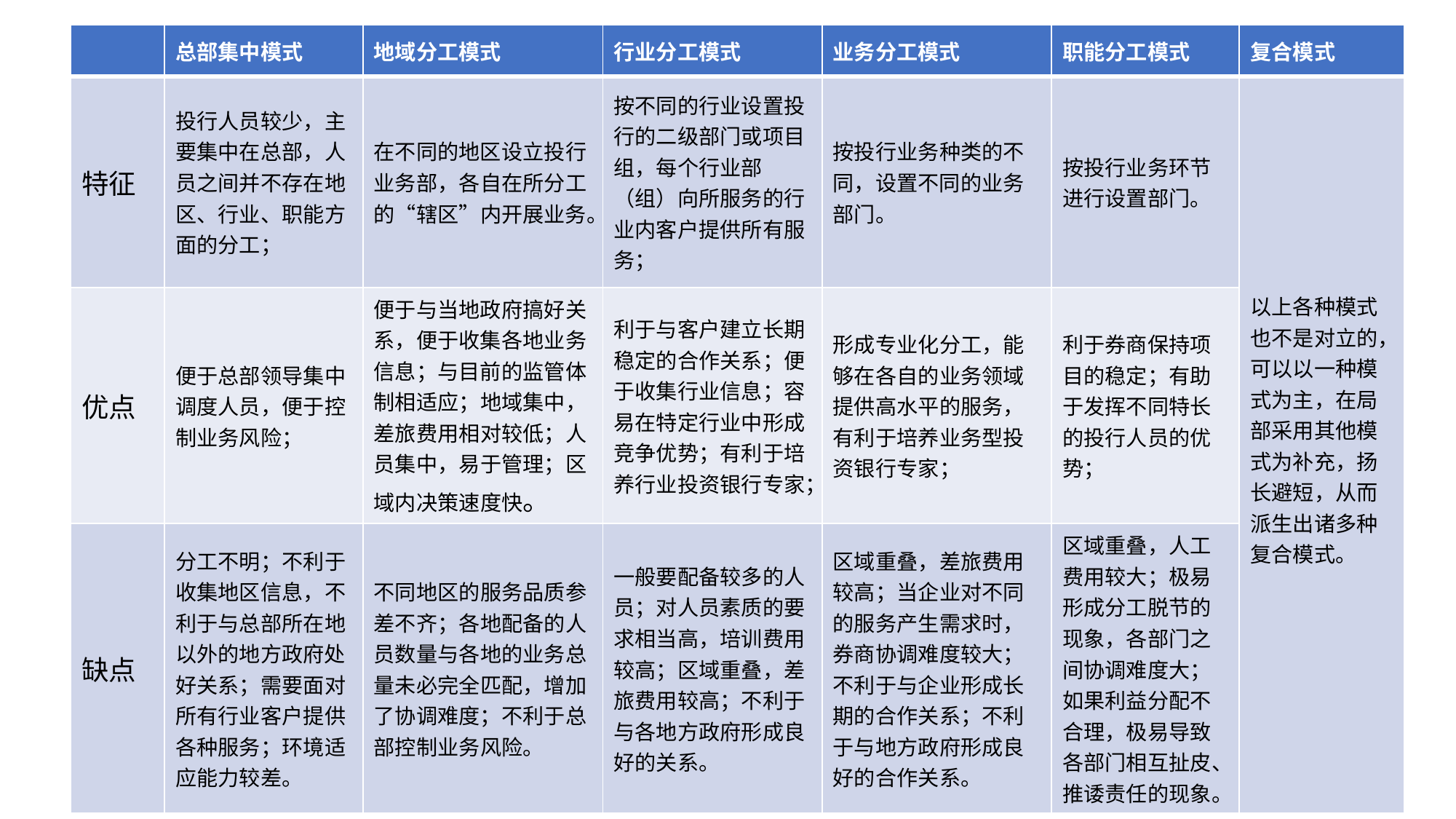

|  | 总部集中模式 | 地域分工模式 | 行业分工模式 | 业务分工模式 | 职能分工模式 | 复合模式 |
| --- | --- | --- | --- | --- | --- | --- |
| 特征 | 投行人员较少，主要集中在总部，人员之间并不存在地区、行业、职能方面的分工； | 在不同的地区设立投行业务部，各自在所分工的“辖区”内开展业务。 | 按不同的行业设置投行的二级部门或项目组，每个行业部（组）向所服务的行业内客户提供所有服务； | 按投行业务种类的不同，设置不同的业务部门。 | 按投行业务环节进行设置部门。 | 以上各种模式也不是对立的，可以以一种模式为主，在局部采用其他模式为补充，扬长避短，从而派生出诸多种复合模式。 |
| 优点 | 便于总部领导集中调度人员，便于控制业务风险； | 便于与当地政府搞好关系，便于收集各地业务信息；与目前的监管体制相适应；地域集中，差旅费用相对较低；人员集中，易于管理；区域内决策速度快。 | 利于与客户建立长期稳定的合作关系；便于收集行业信息；容易在特定行业中形成竞争优势；有利于培养行业投资银行专家； | 形成专业化分工，能够在各自的业务领域提供高水平的服务，有利于培养业务型投资银行专家； | 利于券商保持项目的稳定；有助于发挥不同特长的投行人员的优势； |  |
| 缺点 | 分工不明；不利于收集地区信息，不利于与总部所在地以外的地方政府处好关系；需要面对所有行业客户提供各种服务；环境适应能力较差。 | 不同地区的服务品质参差不齐；各地配备的人员数量与各地的业务总量未必完全匹配，增加了协调难度；不利于总部控制业务风险。 | 一般要配备较多的人员；对人员素质的要求相当高，培训费用较高；区域重叠，差旅费用较高；不利于与各地方政府形成良好的关系。 | 区域重叠，差旅费用较高；当企业对不同的服务产生需求时，券商协调难度较大；不利于与企业形成长期的合作关系；不利于与地方政府形成良好的合作关系。 | 区域重叠，人工费用较大；极易形成分工脱节的现象，各部门之间协调难度大；如果利益分配不合理，极易导致各部门相互扯皮、推诿责任的现象。 |  |
24